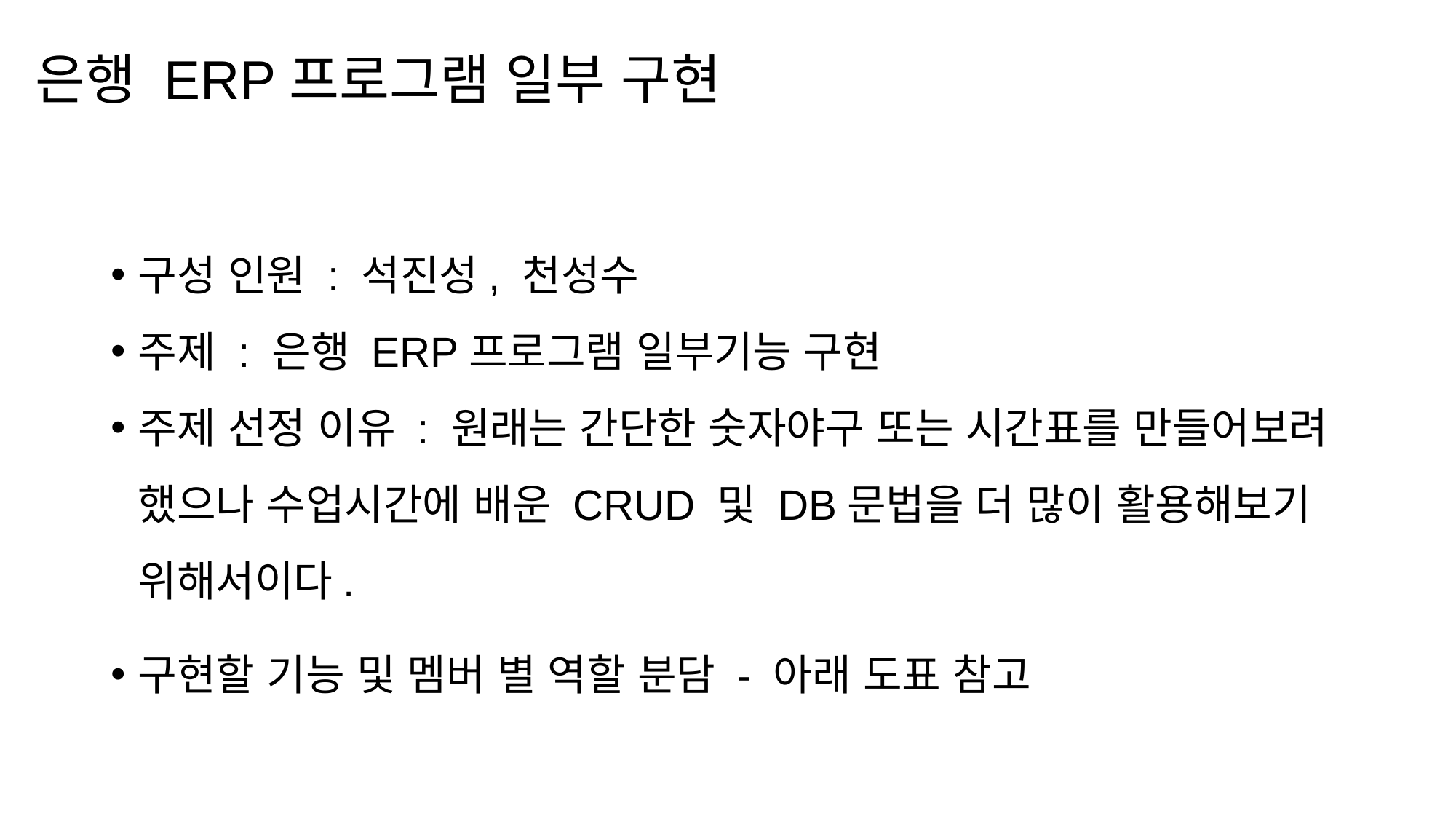

# 은행 ERP프로그램 일부 구현
구성 인원 : 석진성, 천성수
주제 : 은행 ERP프로그램 일부기능 구현
주제 선정 이유 : 원래는 간단한 숫자야구 또는 시간표를 만들어보려 했으나 수업시간에 배운 CRUD 및 DB문법을 더 많이 활용해보기 위해서이다.
구현할 기능 및 멤버 별 역할 분담 - 아래 도표 참고